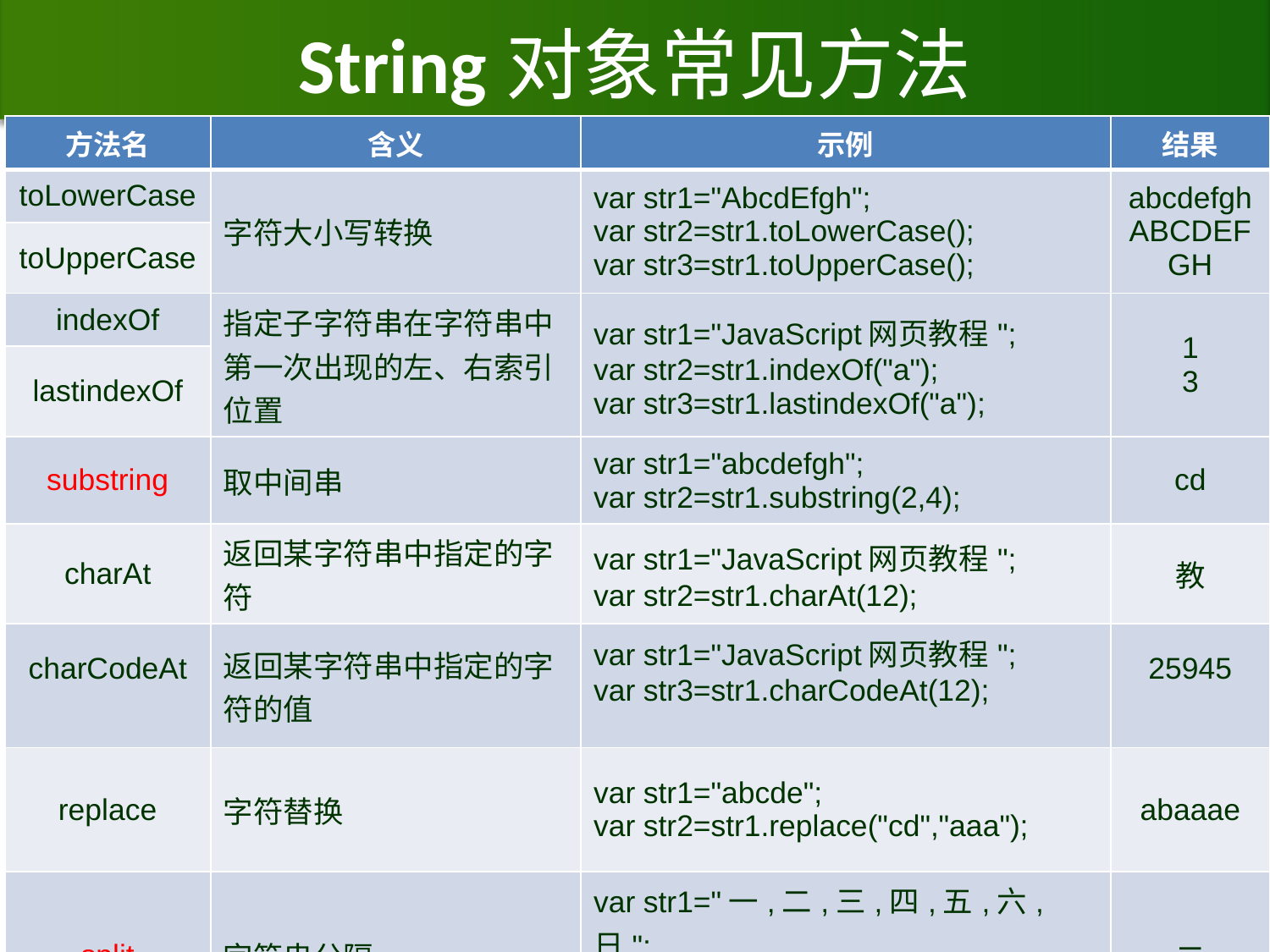

# String对象常见方法
| 方法名 | 含义 | 示例 | 结果 |
| --- | --- | --- | --- |
| toLowerCase | 字符大小写转换 | var str1="AbcdEfgh"; var str2=str1.toLowerCase(); var str3=str1.toUpperCase(); | abcdefgh ABCDEFGH |
| toUpperCase |  |  |  |
| indexOf | 指定子字符串在字符串中第一次出现的左、右索引位置 | var str1="JavaScript网页教程"; var str2=str1.indexOf("a"); var str3=str1.lastindexOf("a"); | 1 3 |
| lastindexOf |  |  |  |
| substring | 取中间串 | var str1="abcdefgh"; var str2=str1.substring(2,4); | cd |
| charAt | 返回某字符串中指定的字符 | var str1="JavaScript网页教程"; var str2=str1.charAt(12); | 教 |
| charCodeAt | 返回某字符串中指定的字符的值 | var str1="JavaScript网页教程"; var str3=str1.charCodeAt(12); | 25945 |
| replace | 字符替换 | var str1="abcde"; var str2=str1.replace("cd","aaa"); | abaaae |
| split | 字符串分隔 | var str1="一,二,三,四,五,六,日"; var strArray=str1.split(","); alert(strArray[1]); | 二 |